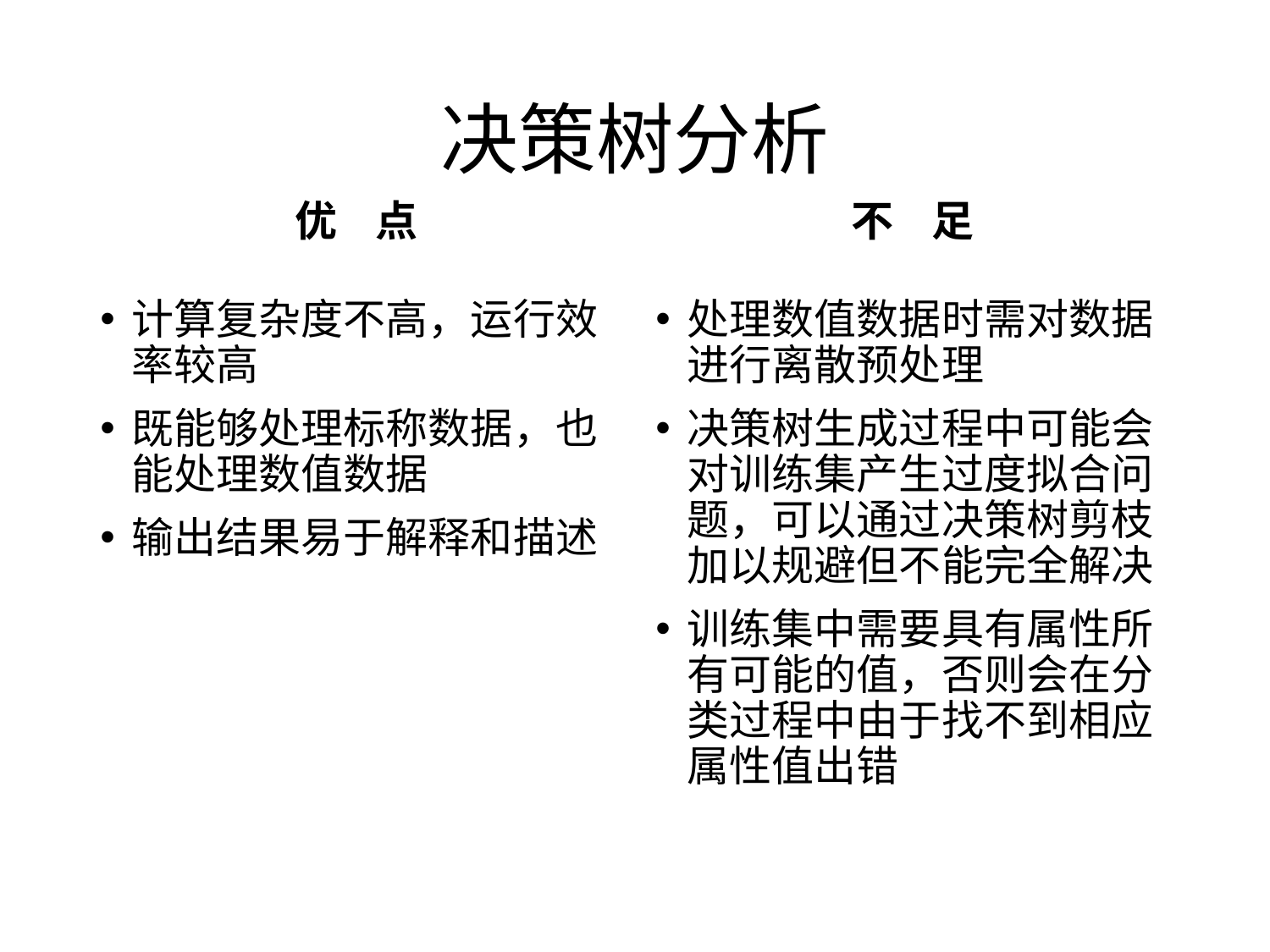

# 决策树分析
优    点
不    足
处理数值数据时需对数据进行离散预处理
决策树生成过程中可能会对训练集产生过度拟合问题，可以通过决策树剪枝加以规避但不能完全解决
训练集中需要具有属性所有可能的值，否则会在分类过程中由于找不到相应属性值出错
计算复杂度不高，运行效率较高
既能够处理标称数据，也能处理数值数据
输出结果易于解释和描述